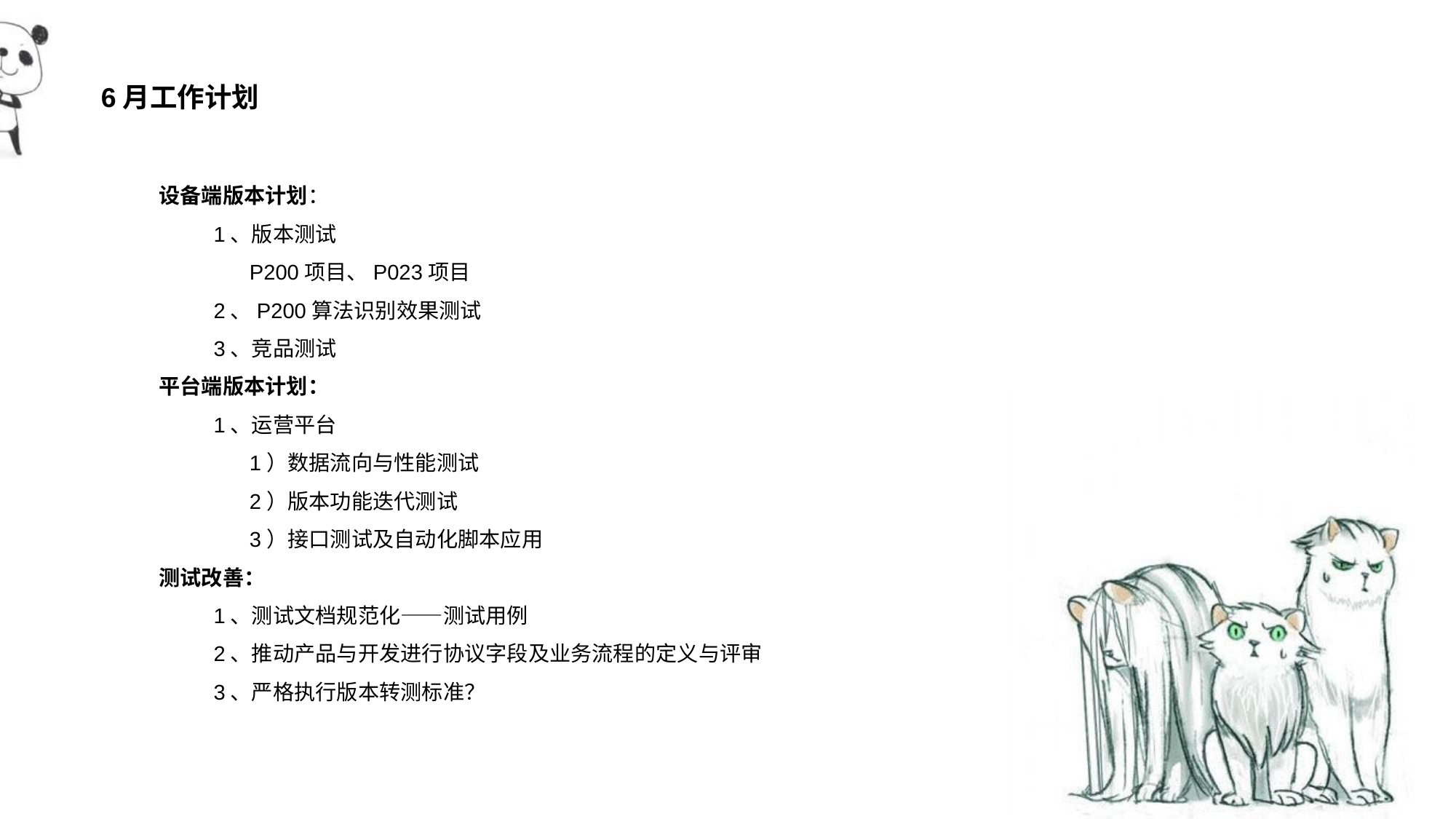

6月工作计划
设备端版本计划：
1、版本测试
      P200项目、P023项目
2、P200算法识别效果测试
3、竞品测试
平台端版本计划：
1、运营平台
      1）数据流向与性能测试
      2）版本功能迭代测试
      3）接口测试及自动化脚本应用
测试改善：
1、测试文档规范化——测试用例
2、推动产品与开发进行协议字段及业务流程的定义与评审
3、严格执行版本转测标准？